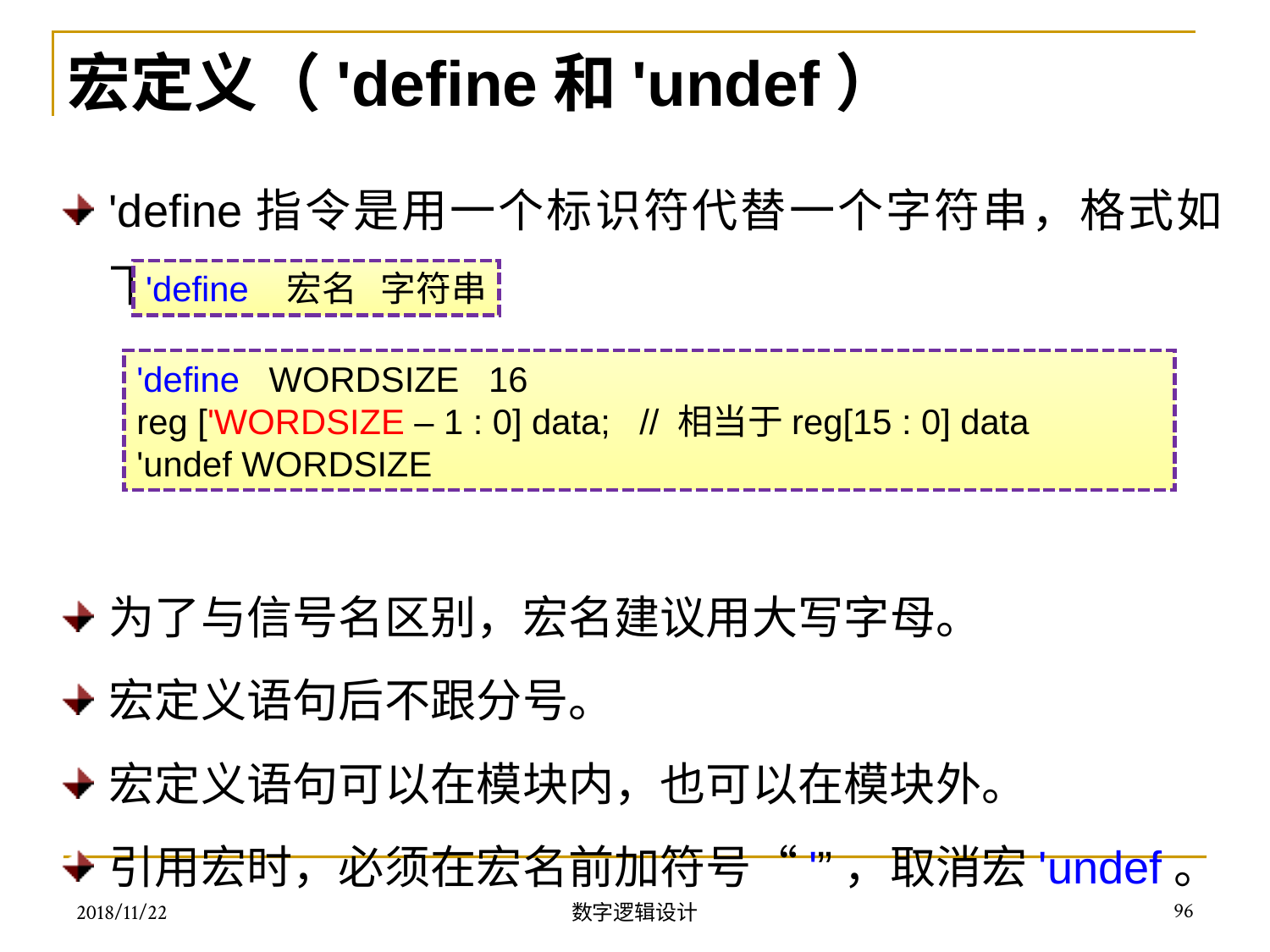

宏定义（'define和'undef）
'define指令是用一个标识符代替一个字符串，格式如下：

为了与信号名区别，宏名建议用大写字母。
宏定义语句后不跟分号。
宏定义语句可以在模块内，也可以在模块外。
引用宏时，必须在宏名前加符号“'”，取消宏'undef。

'define   宏名   字符串
'define   WORDSIZE   16
reg ['WORDSIZE – 1 : 0] data;   // 相当于reg[15 : 0] data
'undef WORDSIZE
2018/11/22
96
数字逻辑设计